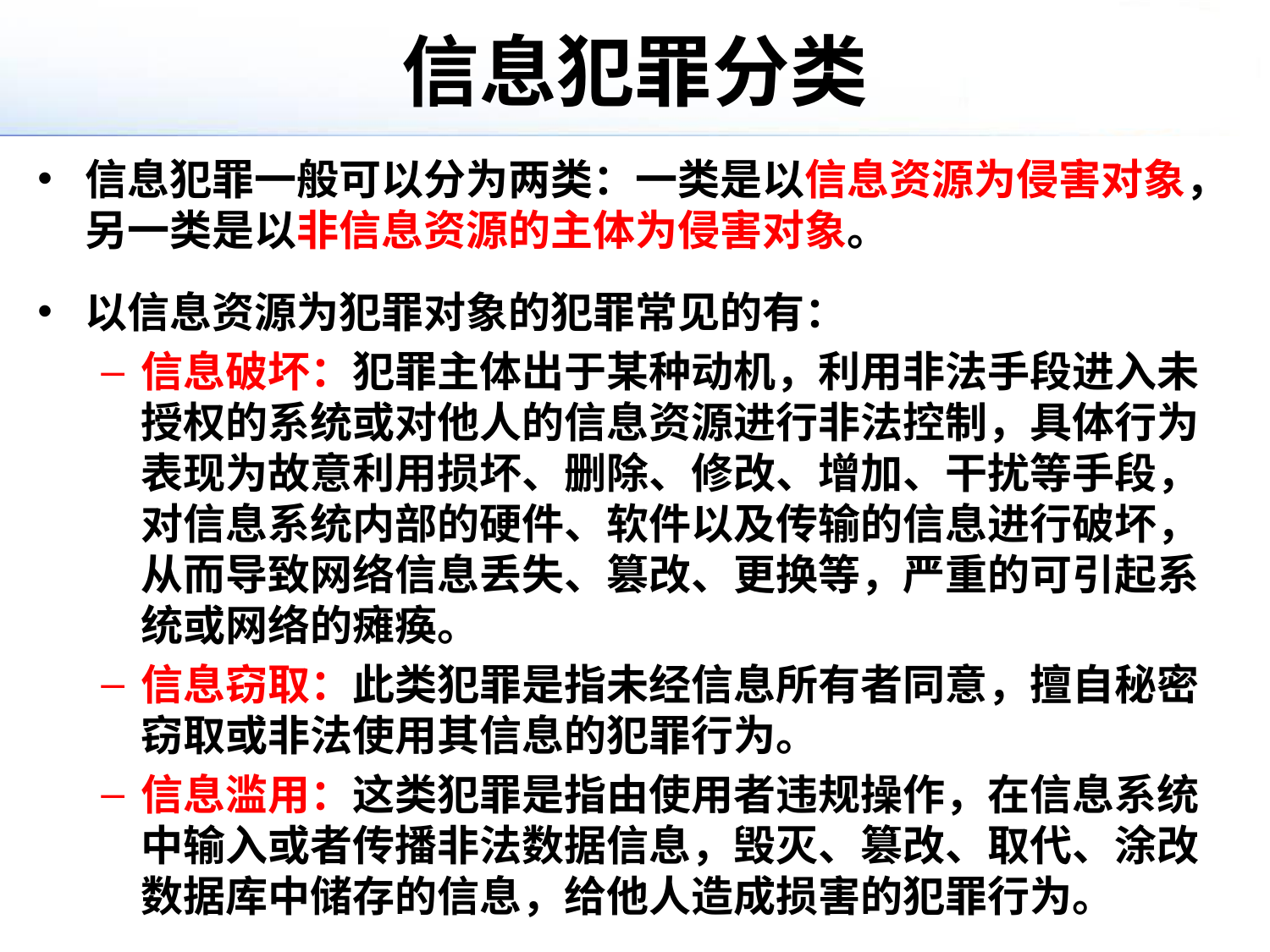

# 信息犯罪分类
信息犯罪一般可以分为两类：一类是以信息资源为侵害对象，另一类是以非信息资源的主体为侵害对象。
以信息资源为犯罪对象的犯罪常见的有：
信息破坏：犯罪主体出于某种动机，利用非法手段进入未授权的系统或对他人的信息资源进行非法控制，具体行为表现为故意利用损坏、删除、修改、增加、干扰等手段，对信息系统内部的硬件、软件以及传输的信息进行破坏，从而导致网络信息丢失、篡改、更换等，严重的可引起系统或网络的瘫痪。
信息窃取：此类犯罪是指未经信息所有者同意，擅自秘密窃取或非法使用其信息的犯罪行为。
信息滥用：这类犯罪是指由使用者违规操作，在信息系统中输入或者传播非法数据信息，毁灭、篡改、取代、涂改数据库中储存的信息，给他人造成损害的犯罪行为。